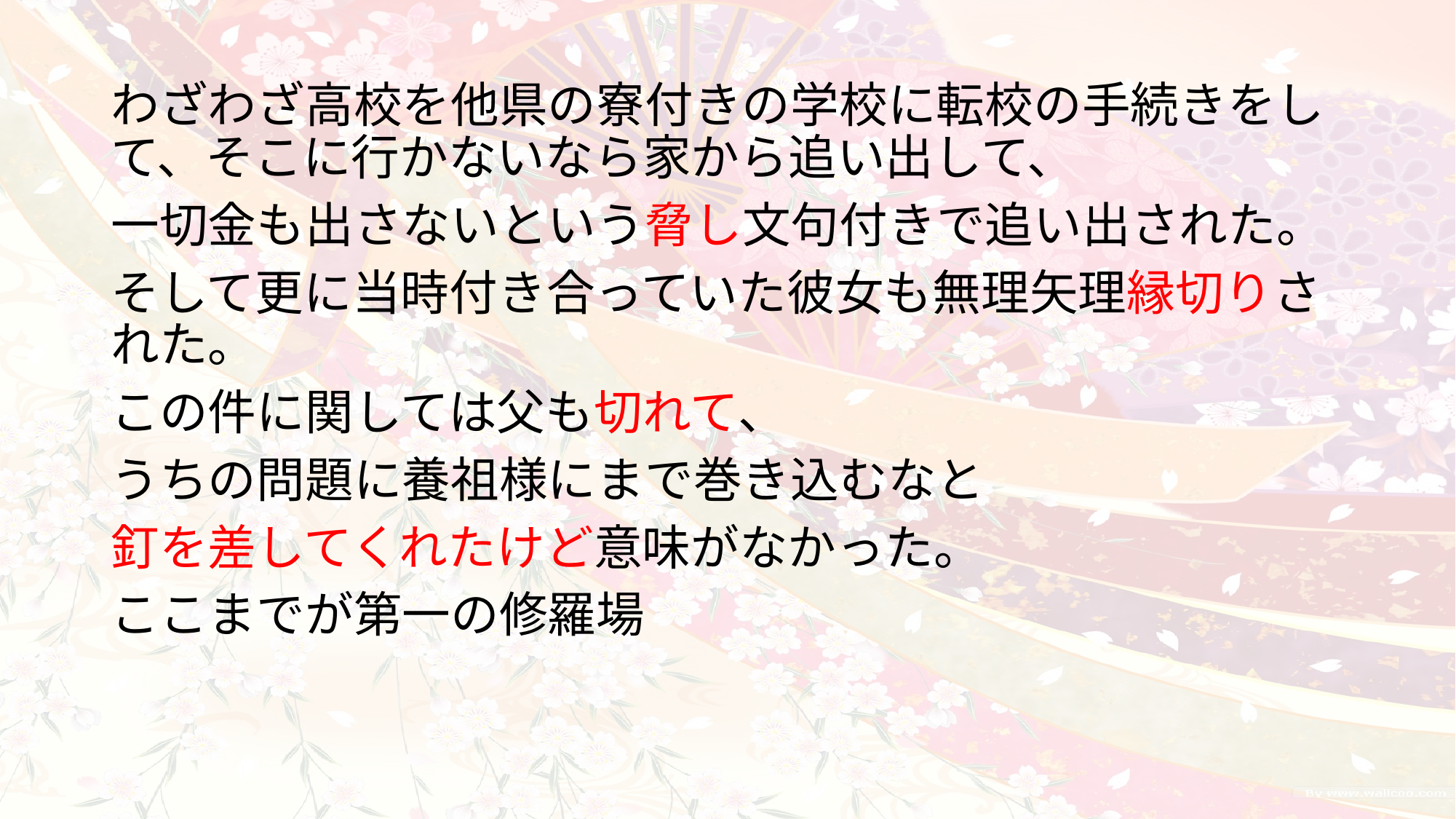

わざわざ高校を他県の寮付きの学校に転校の手続きをして、そこに行かないなら家から追い出して、
一切金も出さないという脅し文句付きで追い出された。
そして更に当時付き合っていた彼女も無理矢理縁切りされた。
この件に関しては父も切れて、
うちの問題に養祖様にまで巻き込むなと
釘を差してくれたけど意味がなかった。
ここまでが第一の修羅場